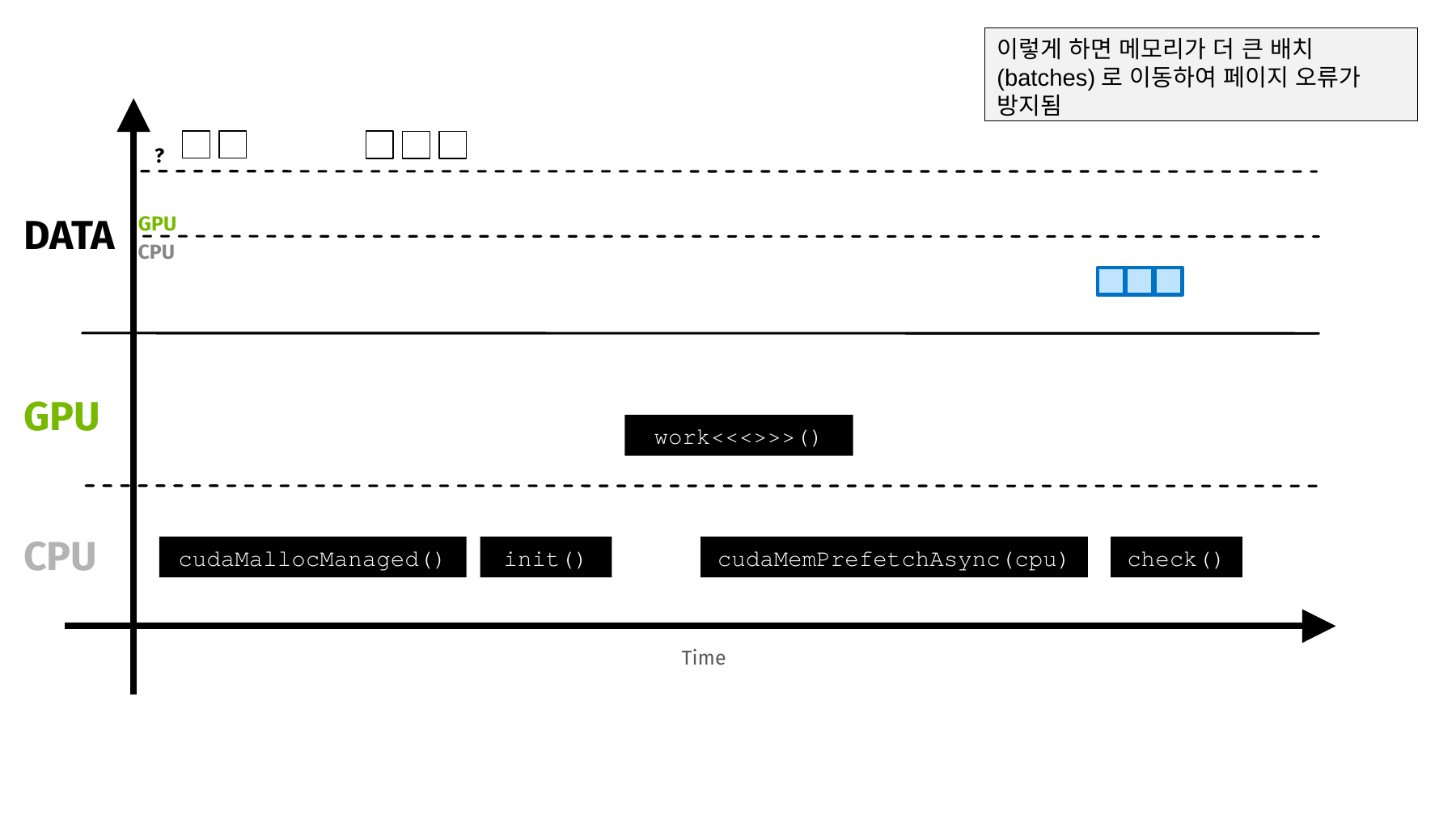

이렇게 하면 메모리가 더 큰 배치(batches)로 이동하여 페이지 오류가 방지됨

?
TIME
GPU
DATA
CPU

GPU
work<<<>>>()
CPU
cudaMallocManaged()
init()
cudaMemPrefetchAsync(cpu)
check()
Time